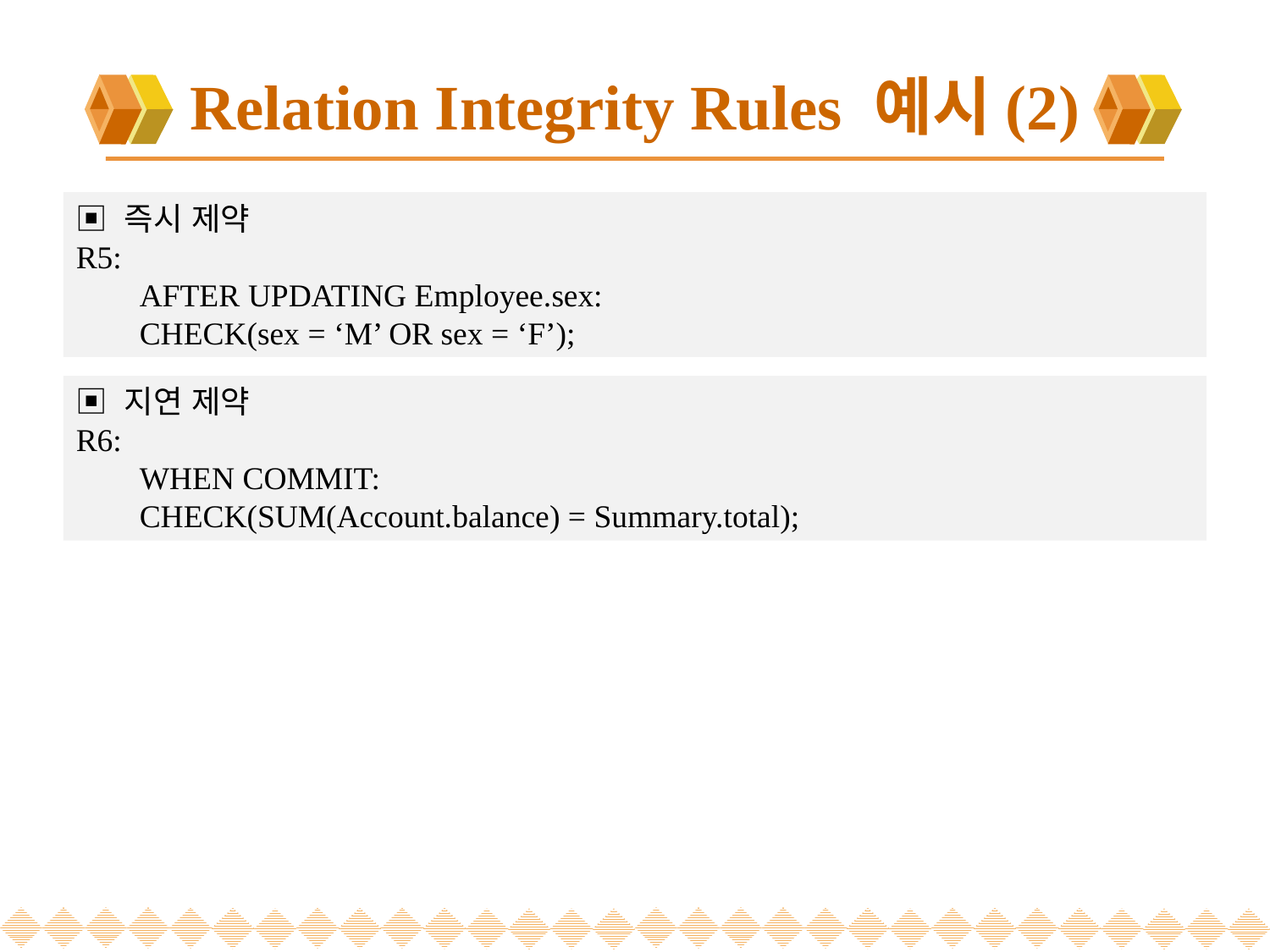

# Relation Integrity Rules 예시(2)
▣ 즉시 제약
R5:
AFTER UPDATING Employee.sex:
CHECK(sex = ‘M’ OR sex = ‘F’);
▣ 지연 제약
R6:
WHEN COMMIT:
CHECK(SUM(Account.balance) = Summary.total);